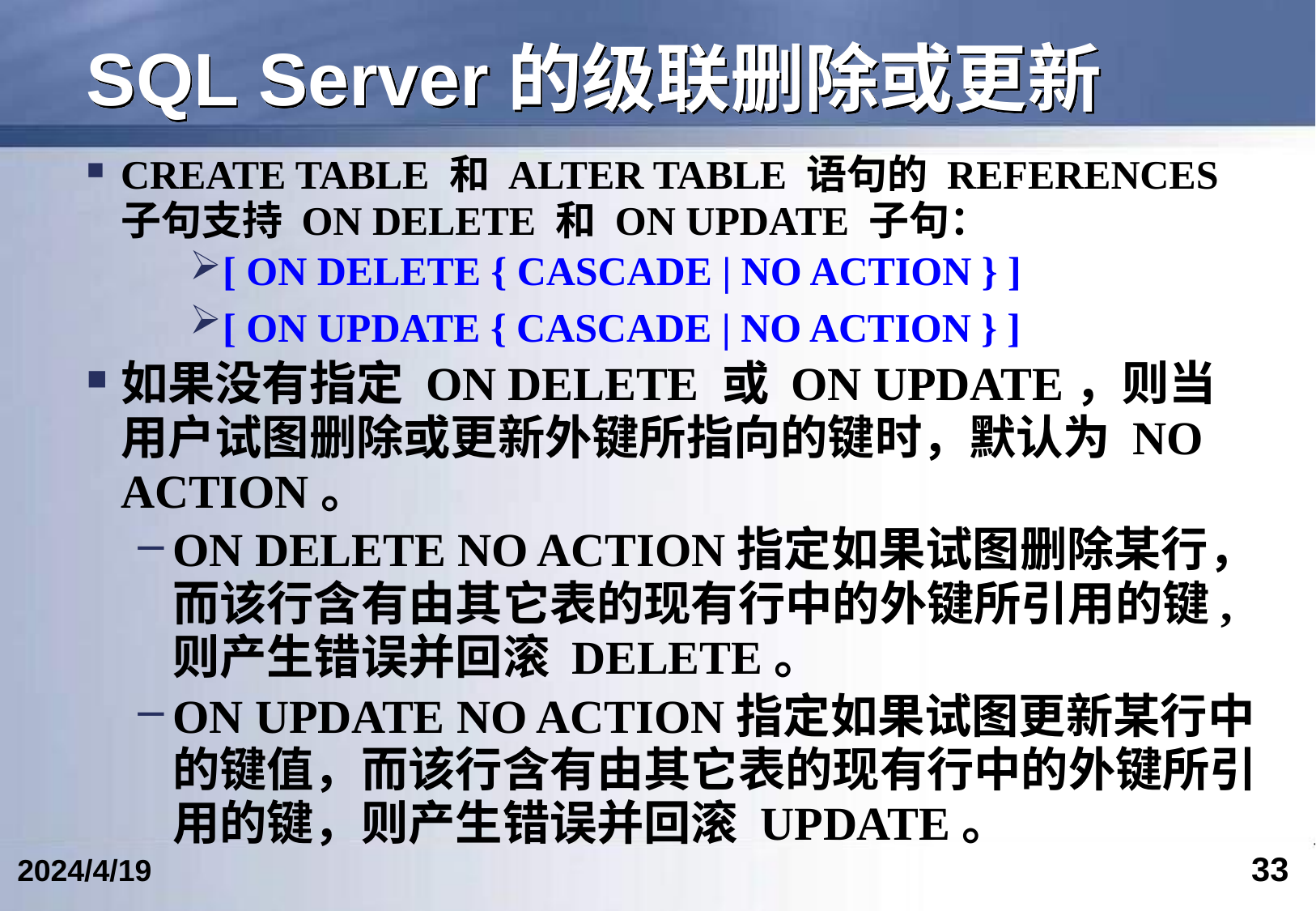

# SQL Server的级联删除或更新
CREATE TABLE 和 ALTER TABLE 语句的 REFERENCES 子句支持 ON DELETE 和 ON UPDATE 子句：
[ ON DELETE { CASCADE | NO ACTION } ]
[ ON UPDATE { CASCADE | NO ACTION } ]
如果没有指定 ON DELETE 或 ON UPDATE，则当用户试图删除或更新外键所指向的键时，默认为 NO ACTION。
ON DELETE NO ACTION指定如果试图删除某行，而该行含有由其它表的现有行中的外键所引用的键,则产生错误并回滚 DELETE。
ON UPDATE NO ACTION指定如果试图更新某行中的键值，而该行含有由其它表的现有行中的外键所引用的键，则产生错误并回滚 UPDATE。
33
2024/4/19